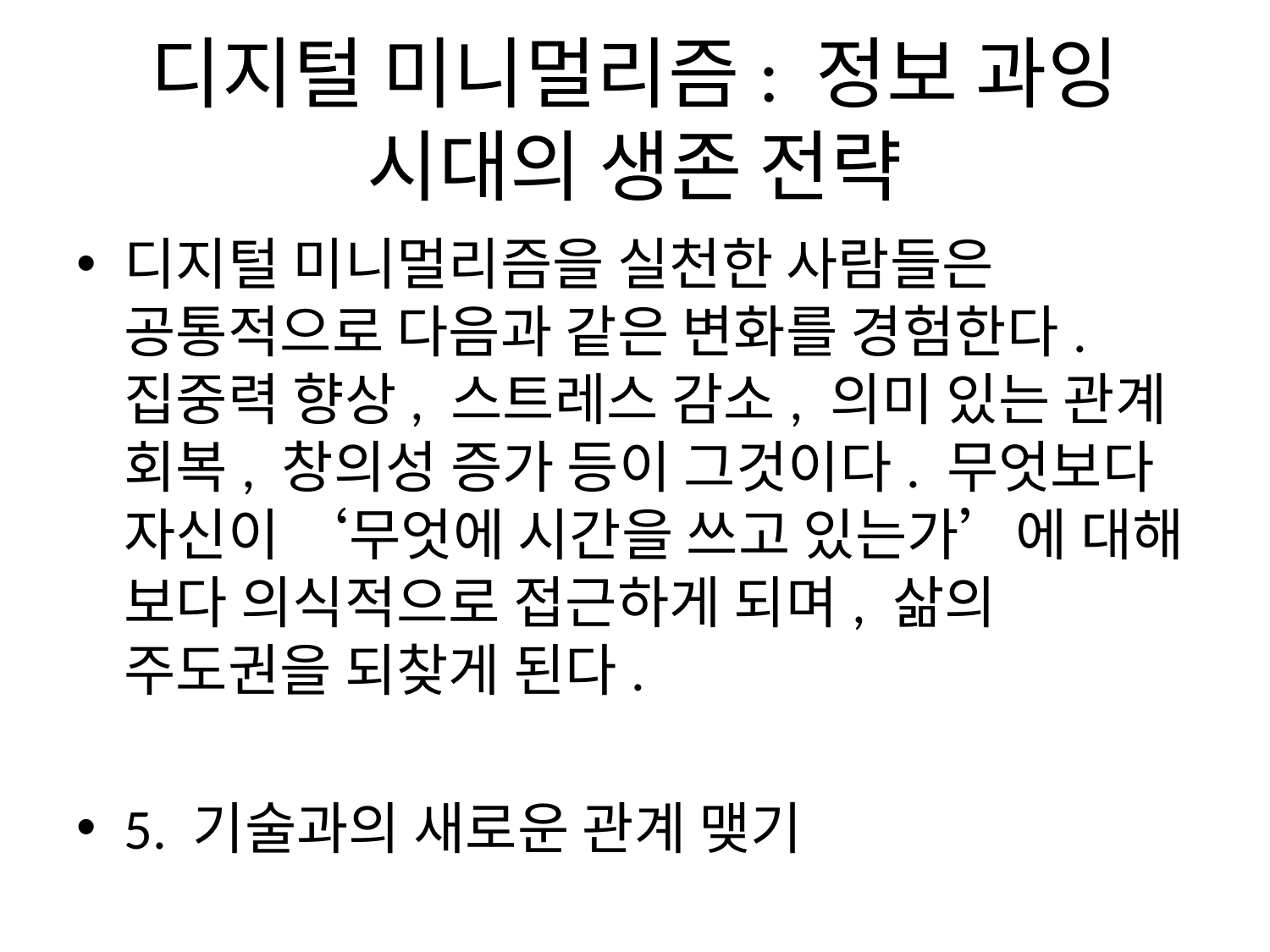

# 디지털 미니멀리즘: 정보 과잉 시대의 생존 전략
디지털 미니멀리즘을 실천한 사람들은 공통적으로 다음과 같은 변화를 경험한다. 집중력 향상, 스트레스 감소, 의미 있는 관계 회복, 창의성 증가 등이 그것이다. 무엇보다 자신이 ‘무엇에 시간을 쓰고 있는가’에 대해 보다 의식적으로 접근하게 되며, 삶의 주도권을 되찾게 된다.

5. 기술과의 새로운 관계 맺기